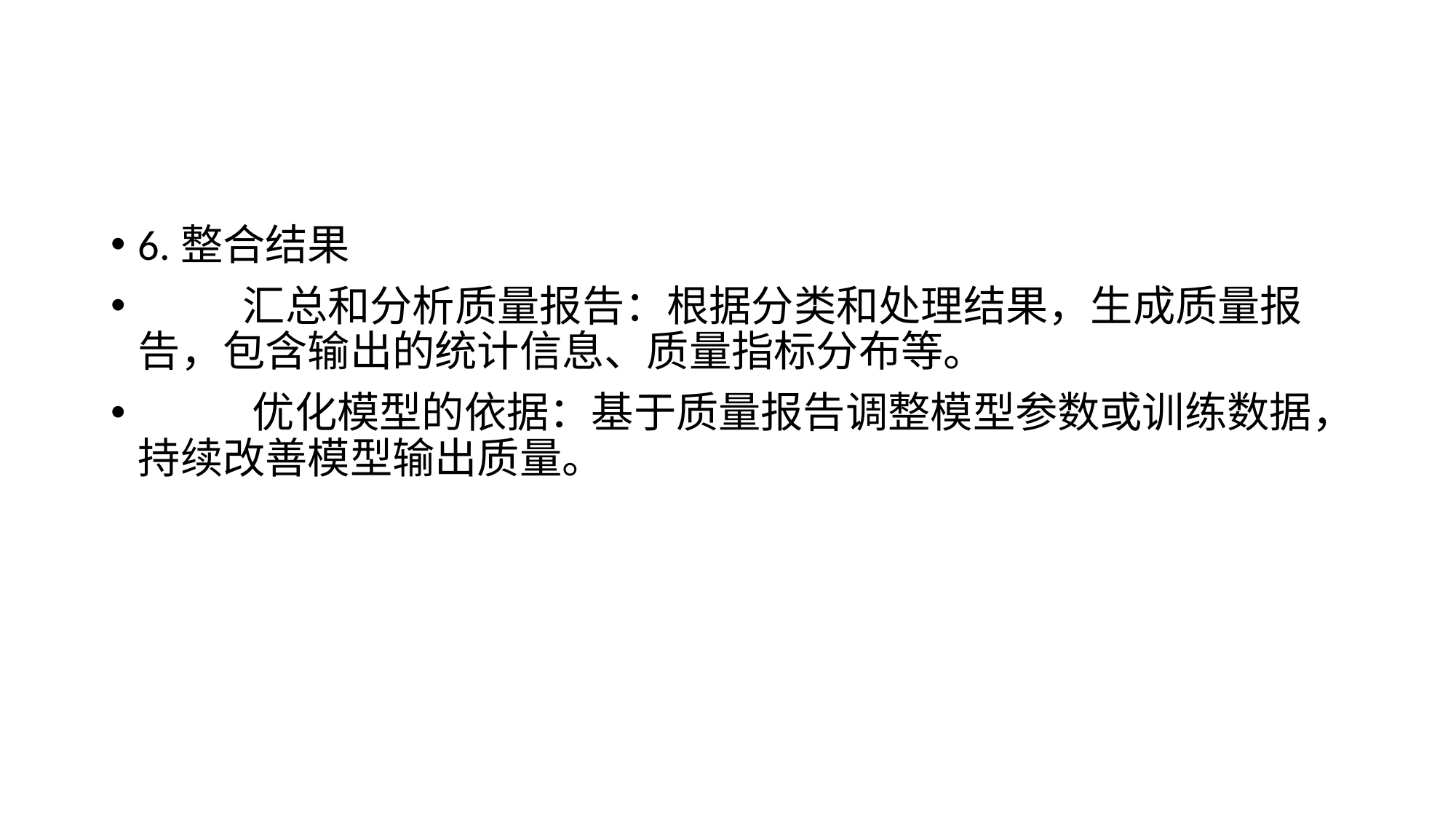

6.整合结果
          汇总和分析质量报告：根据分类和处理结果，生成质量报告，包含输出的统计信息、质量指标分布等。
           优化模型的依据：基于质量报告调整模型参数或训练数据，持续改善模型输出质量。